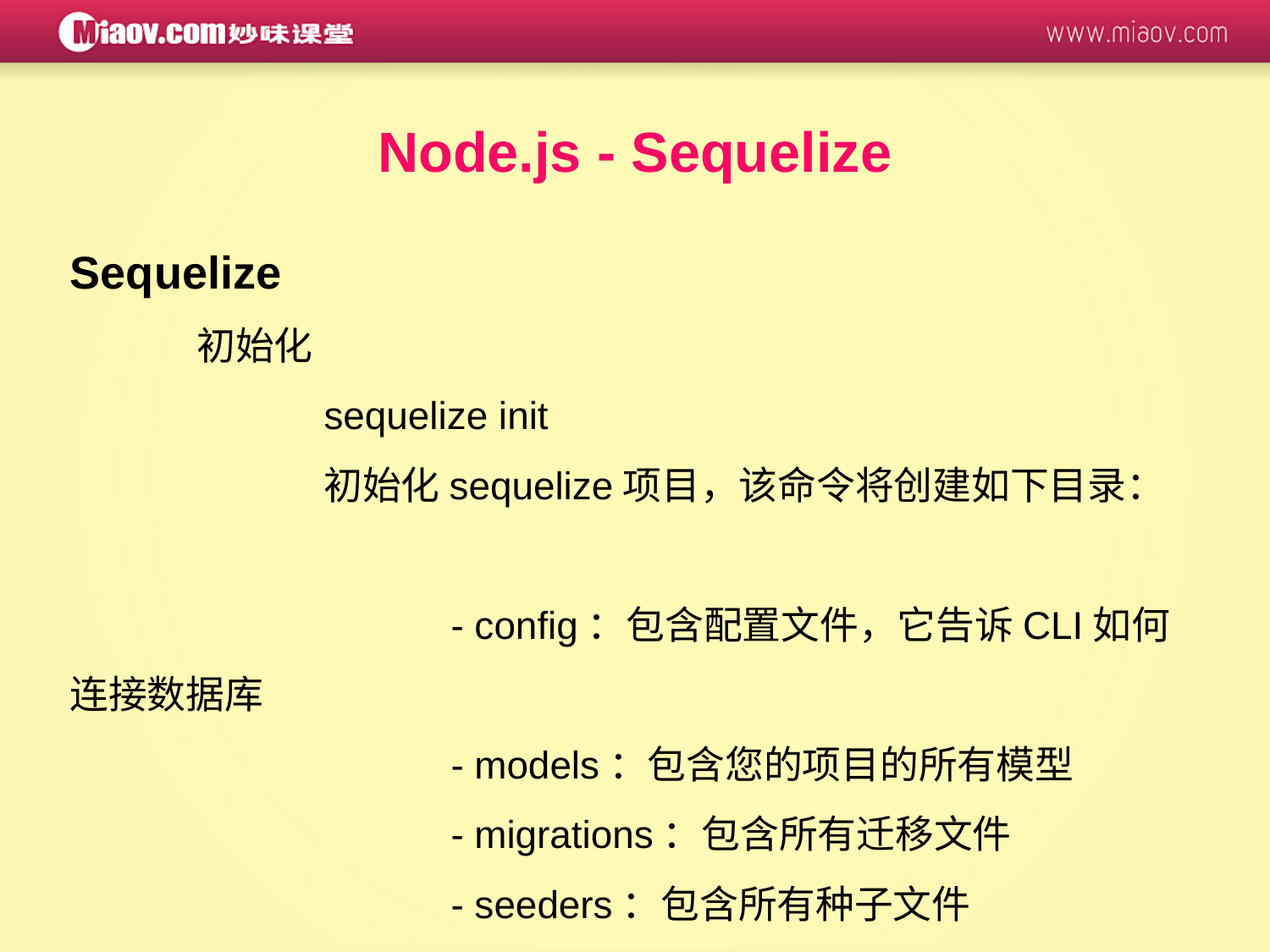

Node.js - Sequelize
Sequelize
	初始化
		sequelize init
		初始化sequelize项目，该命令将创建如下目录：

			- config：包含配置文件，它告诉CLI如何连接数据库
			- models：包含您的项目的所有模型
			- migrations：包含所有迁移文件
			- seeders：包含所有种子文件